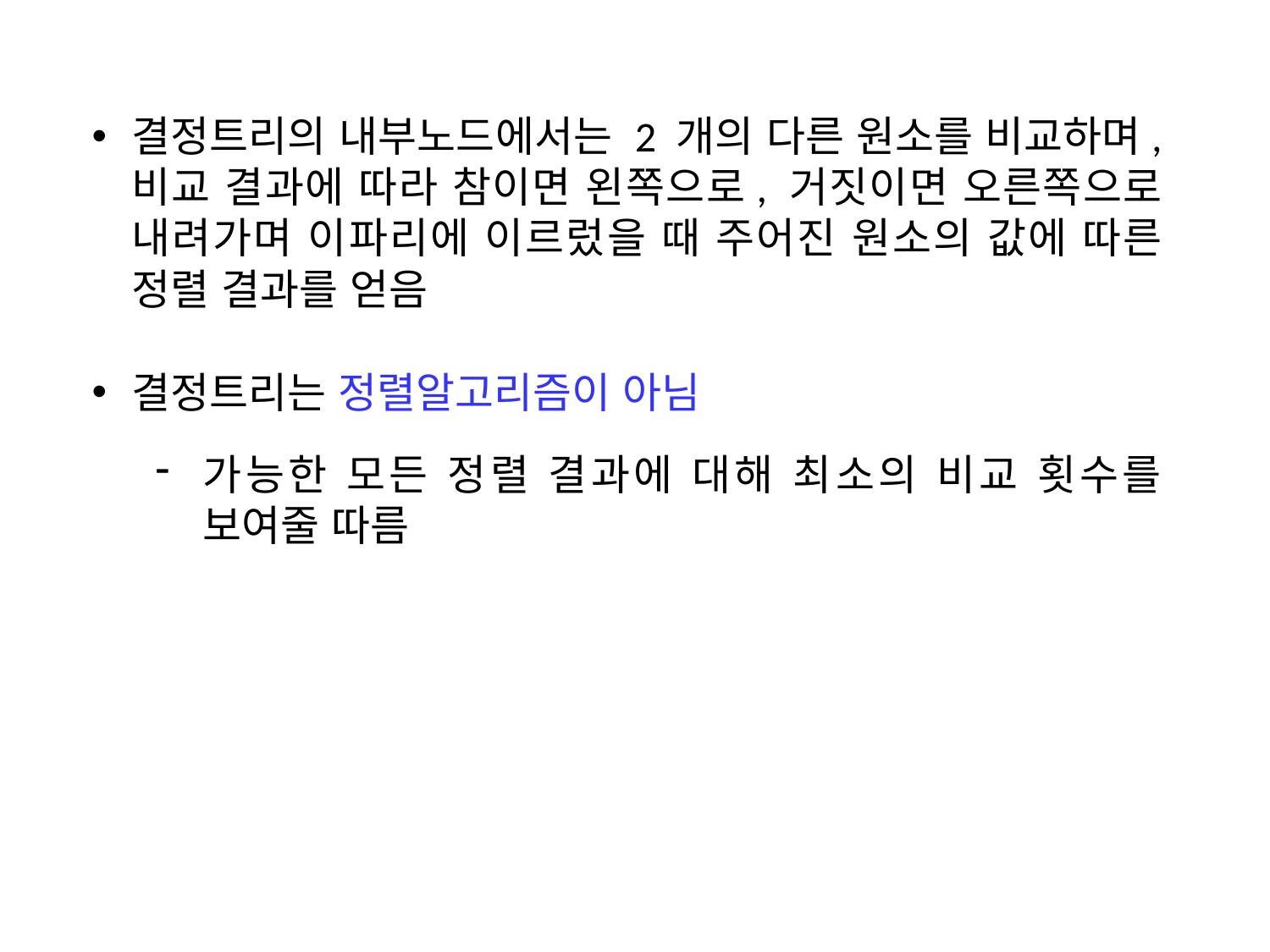

결정트리의 내부노드에서는 2 개의 다른 원소를 비교하며, 비교 결과에 따라 참이면 왼쪽으로, 거짓이면 오른쪽으로 내려가며 이파리에 이르렀을 때 주어진 원소의 값에 따른 정렬 결과를 얻음
결정트리는 정렬알고리즘이 아님
가능한 모든 정렬 결과에 대해 최소의 비교 횟수를 보여줄 따름